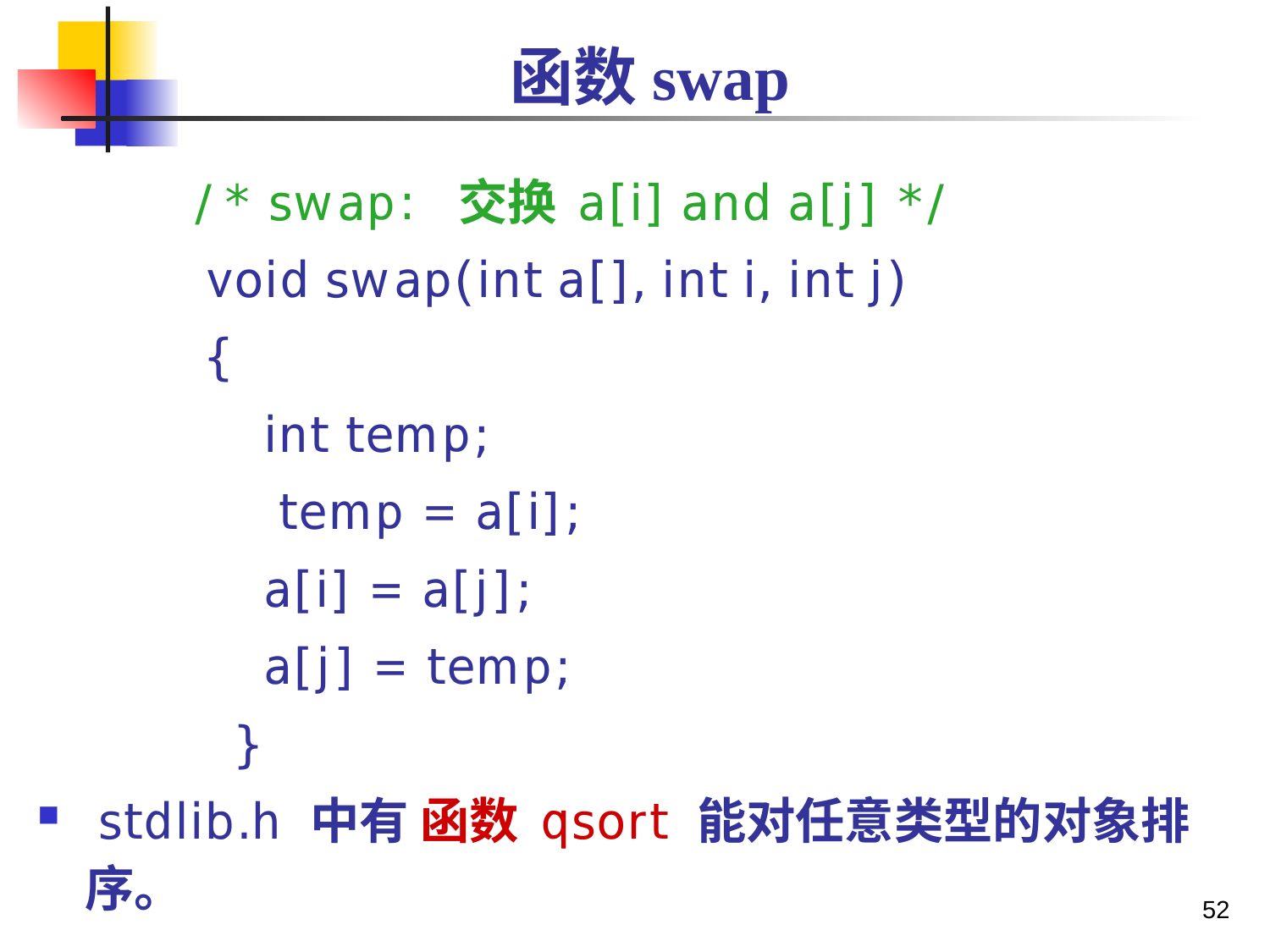

# 函数swap
           /* swap:  交换 a[i] and a[j] */
   void swap(int a[], int i, int j)
   {
       int temp;
        temp = a[i];
       a[i] = a[j];
       a[j] = temp;
     }
 stdlib.h 中有 函数 qsort 能对任意类型的对象排序。
52